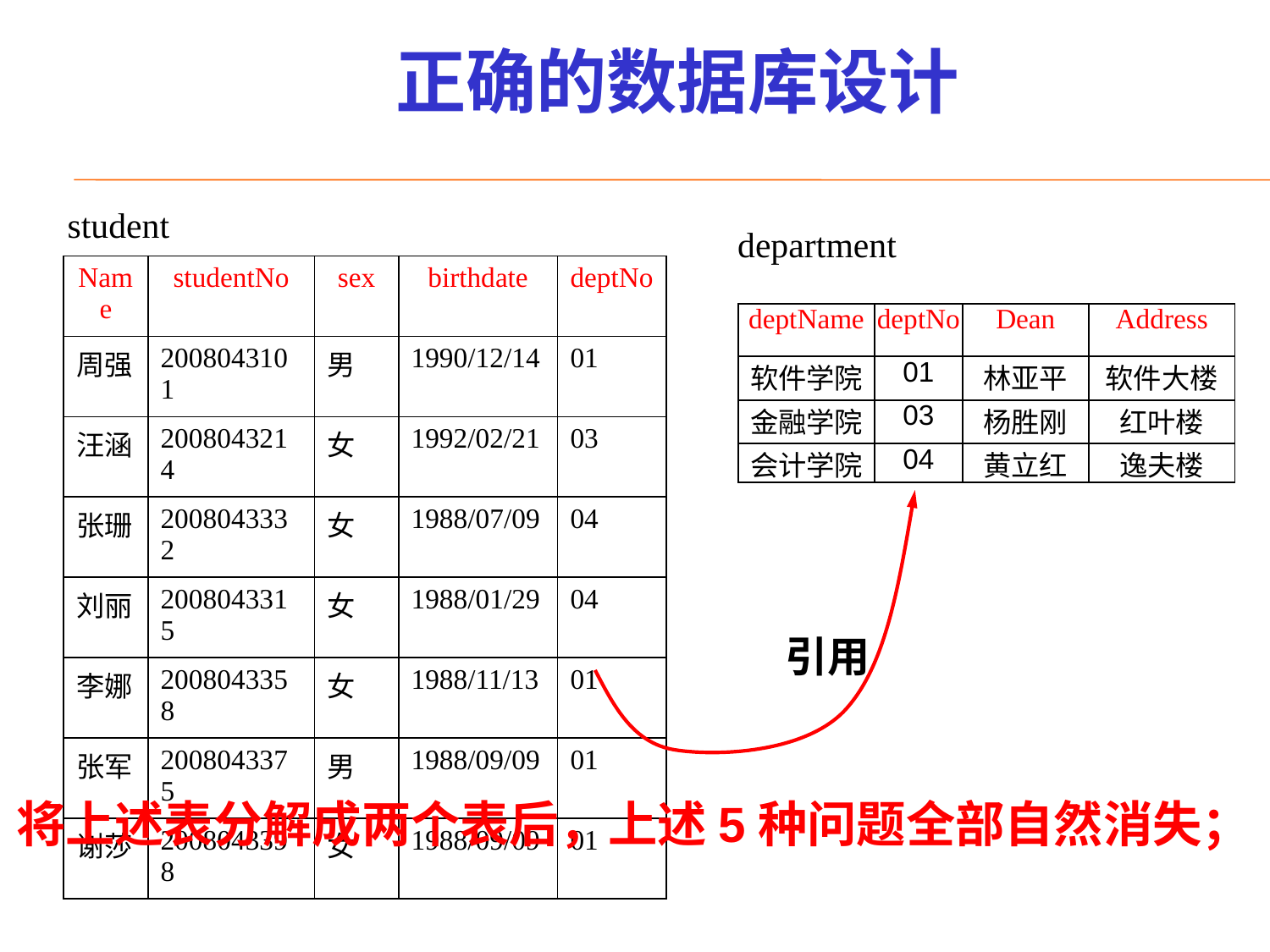

# 正确的数据库设计
student
department
| Name | studentNo | sex | birthdate | deptNo |
| --- | --- | --- | --- | --- |
| 周强 | 2008043101 | 男 | 1990/12/14 | 01 |
| 汪涵 | 2008043214 | 女 | 1992/02/21 | 03 |
| 张珊 | 2008043332 | 女 | 1988/07/09 | 04 |
| 刘丽 | 2008043315 | 女 | 1988/01/29 | 04 |
| 李娜 | 2008043358 | 女 | 1988/11/13 | 01 |
| 张军 | 2008043375 | 男 | 1988/09/09 | 01 |
| 谢莎 | 2008043398 | 女 | 1988/09/09 | 01 |
| deptName | deptNo | Dean | Address |
| --- | --- | --- | --- |
| 软件学院 | 01 | 林亚平 | 软件大楼 |
| 金融学院 | 03 | 杨胜刚 | 红叶楼 |
| 会计学院 | 04 | 黄立红 | 逸夫楼 |

引用
将上述表分解成两个表后，上述5种问题全部自然消失；